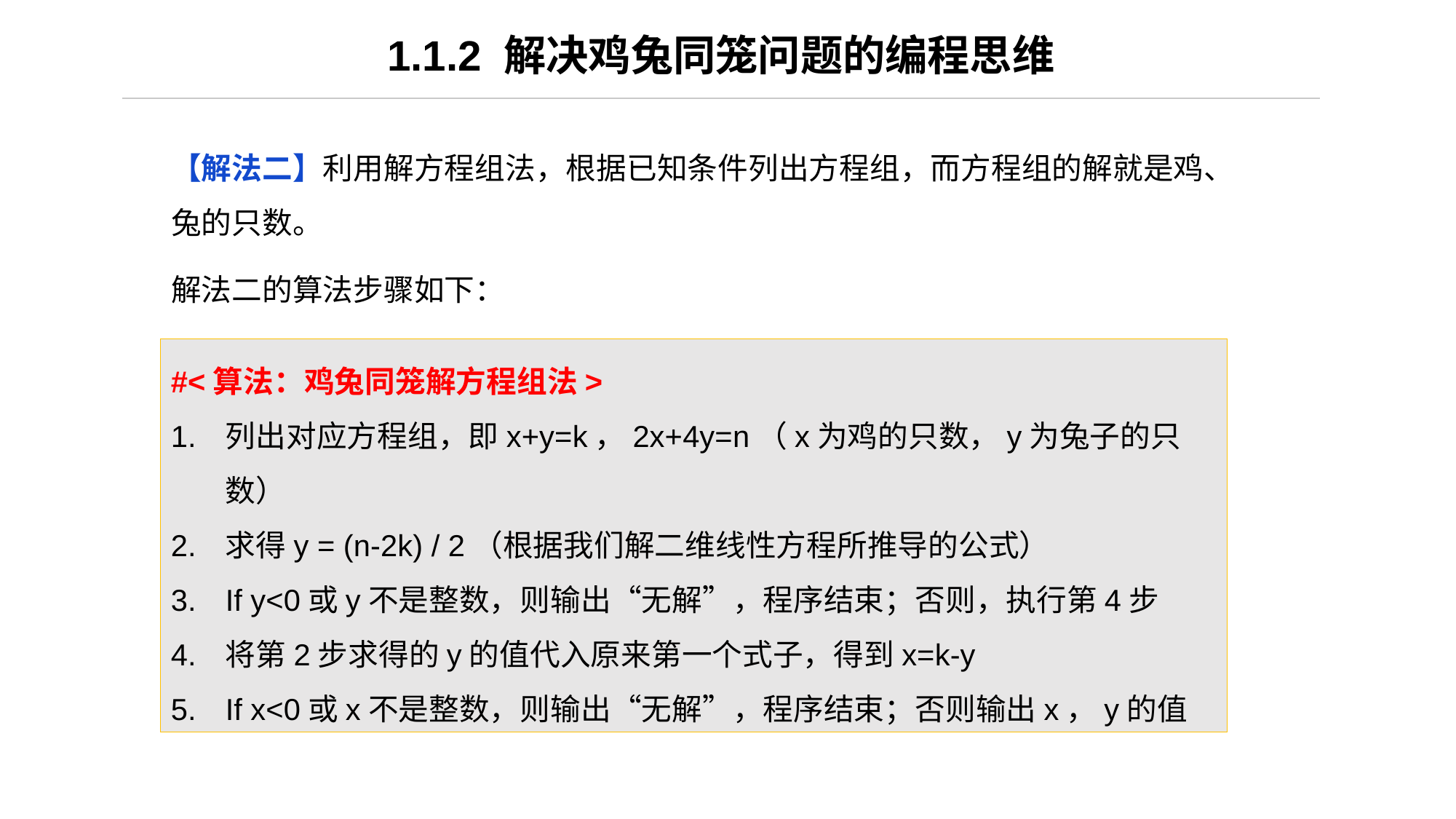

1.1.2 解决鸡兔同笼问题的编程思维
【解法二】利用解方程组法，根据已知条件列出方程组，而方程组的解就是鸡、兔的只数。
解法二的算法步骤如下：
#<算法：鸡兔同笼解方程组法>
列出对应方程组，即x+y=k，2x+4y=n（x为鸡的只数，y为兔子的只数）
求得y = (n-2k) / 2（根据我们解二维线性方程所推导的公式）
If y<0或y不是整数，则输出“无解”，程序结束；否则，执行第4步
将第2步求得的y的值代入原来第一个式子，得到x=k-y
If x<0或x不是整数，则输出“无解”，程序结束；否则输出x，y的值